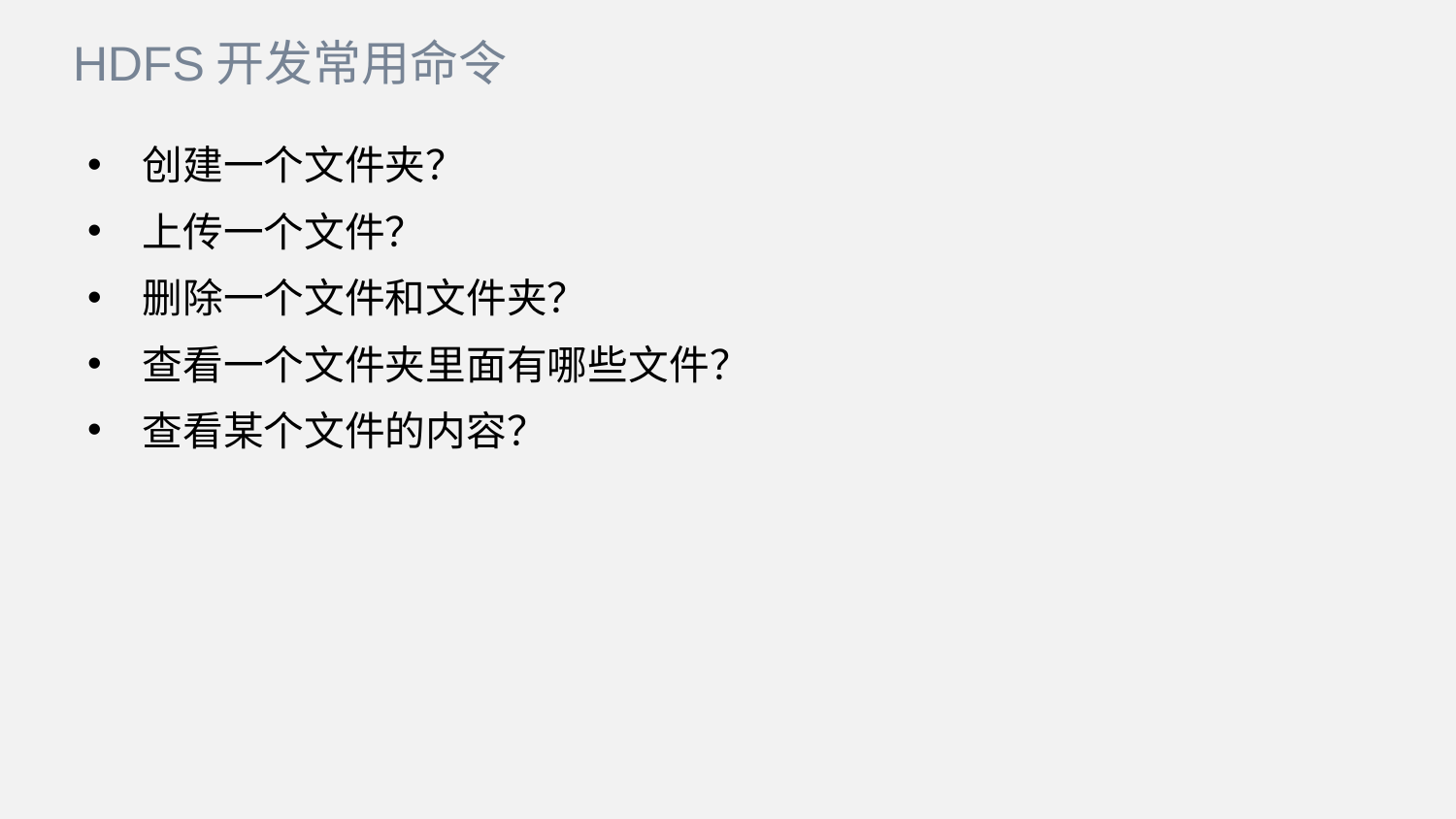

HDFS开发常用命令
创建一个文件夹？
上传一个文件？
删除一个文件和文件夹？
查看一个文件夹里面有哪些文件？
查看某个文件的内容？